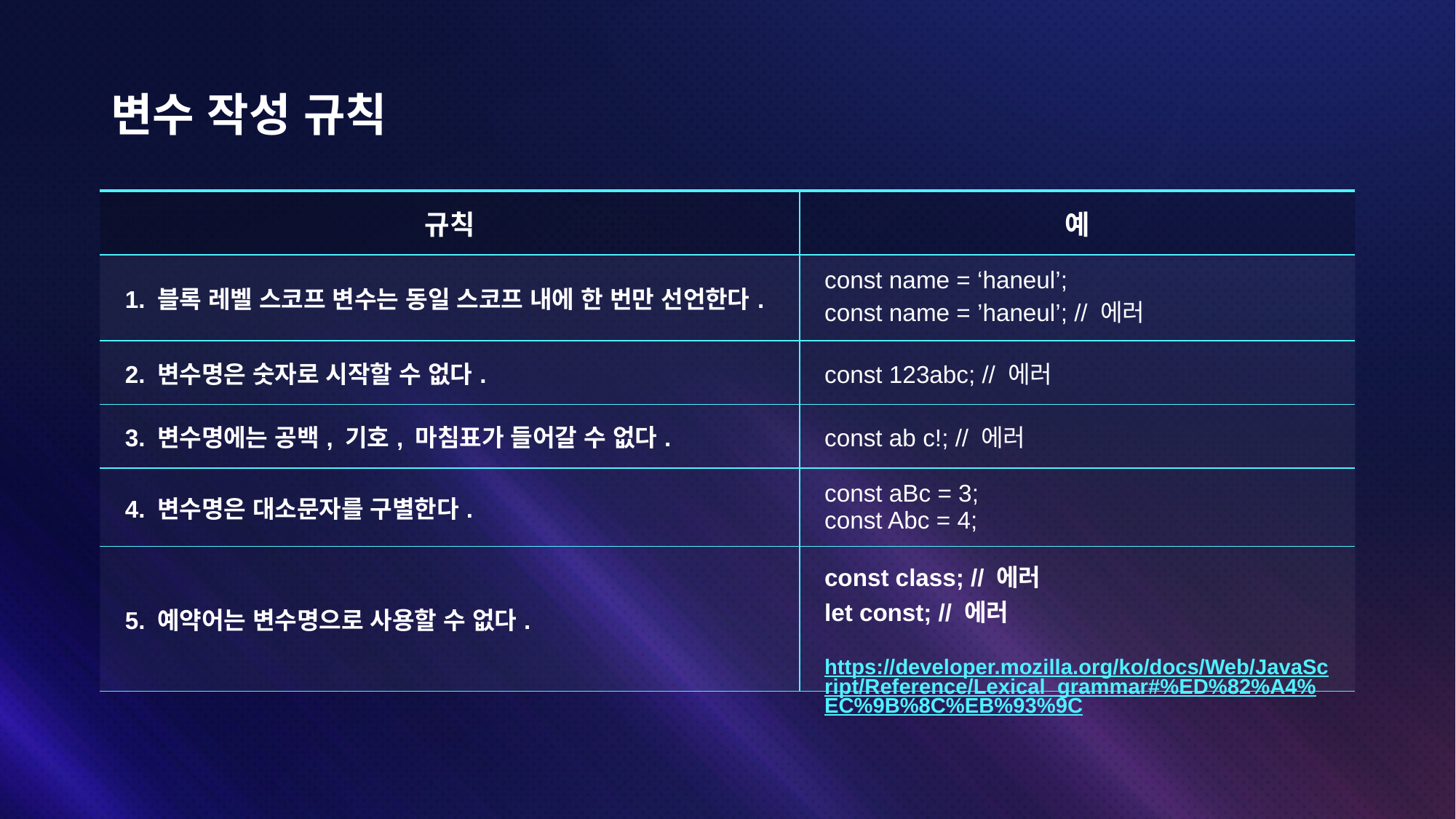

# 변수 작성 규칙
| 규칙 | 예 |
| --- | --- |
| 1. 블록 레벨 스코프 변수는 동일 스코프 내에 한 번만 선언한다. | const name = ‘haneul’; const name = ’haneul’; // 에러 |
| 2. 변수명은 숫자로 시작할 수 없다. | const 123abc; // 에러 |
| 3. 변수명에는 공백, 기호, 마침표가 들어갈 수 없다. | const ab c!; // 에러 |
| 4. 변수명은 대소문자를 구별한다. | const aBc = 3; const Abc = 4; |
| 5. 예약어는 변수명으로 사용할 수 없다. | const class; // 에러 let const; // 에러 https://developer.mozilla.org/ko/docs/Web/JavaScript/Reference/Lexical\_grammar#%ED%82%A4%EC%9B%8C%EB%93%9C |